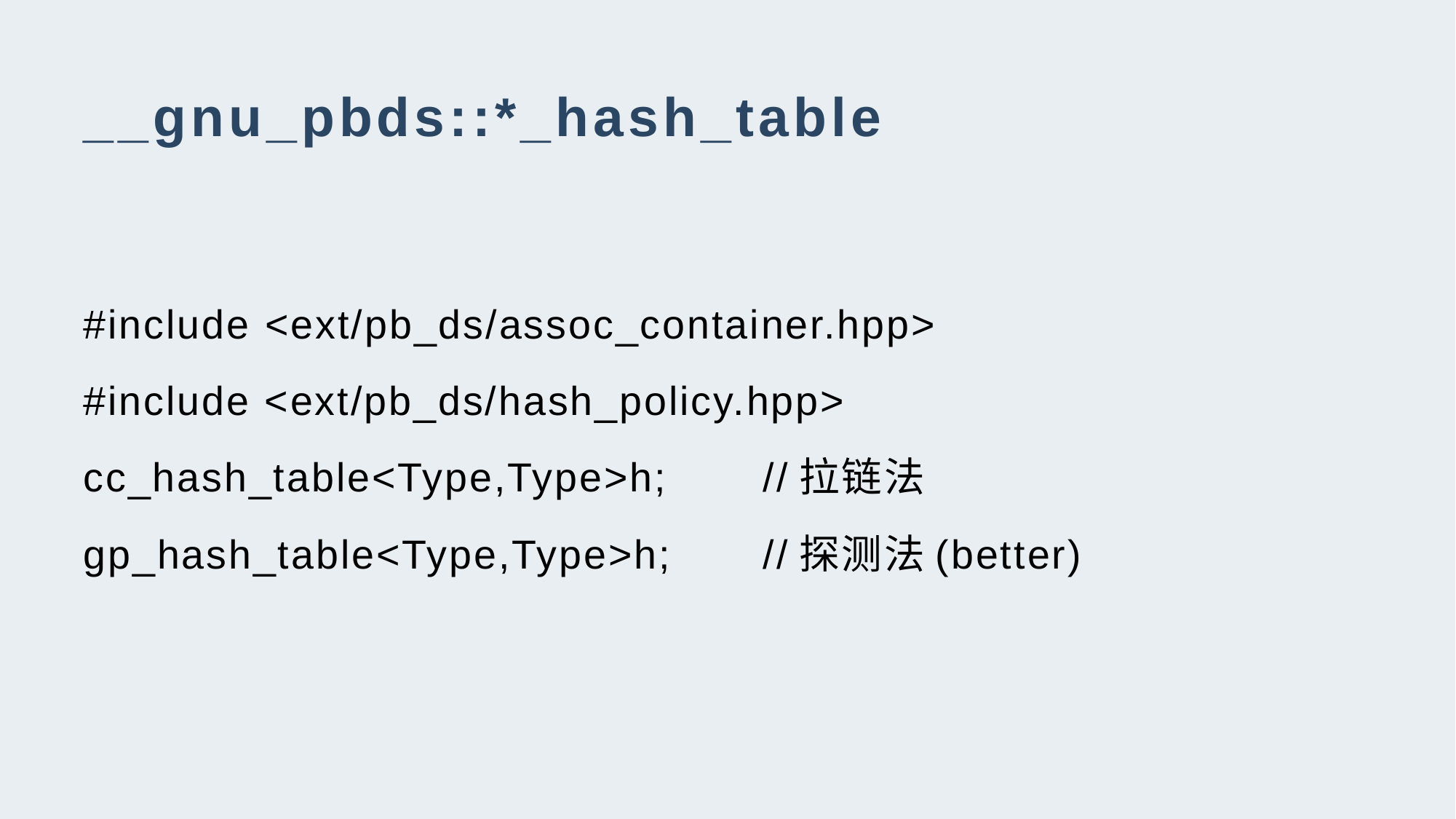

# __gnu_pbds::*_hash_table
#include <ext/pb_ds/assoc_container.hpp>
#include <ext/pb_ds/hash_policy.hpp>
cc_hash_table<Type,Type>h;	//拉链法
gp_hash_table<Type,Type>h;	//探测法(better)